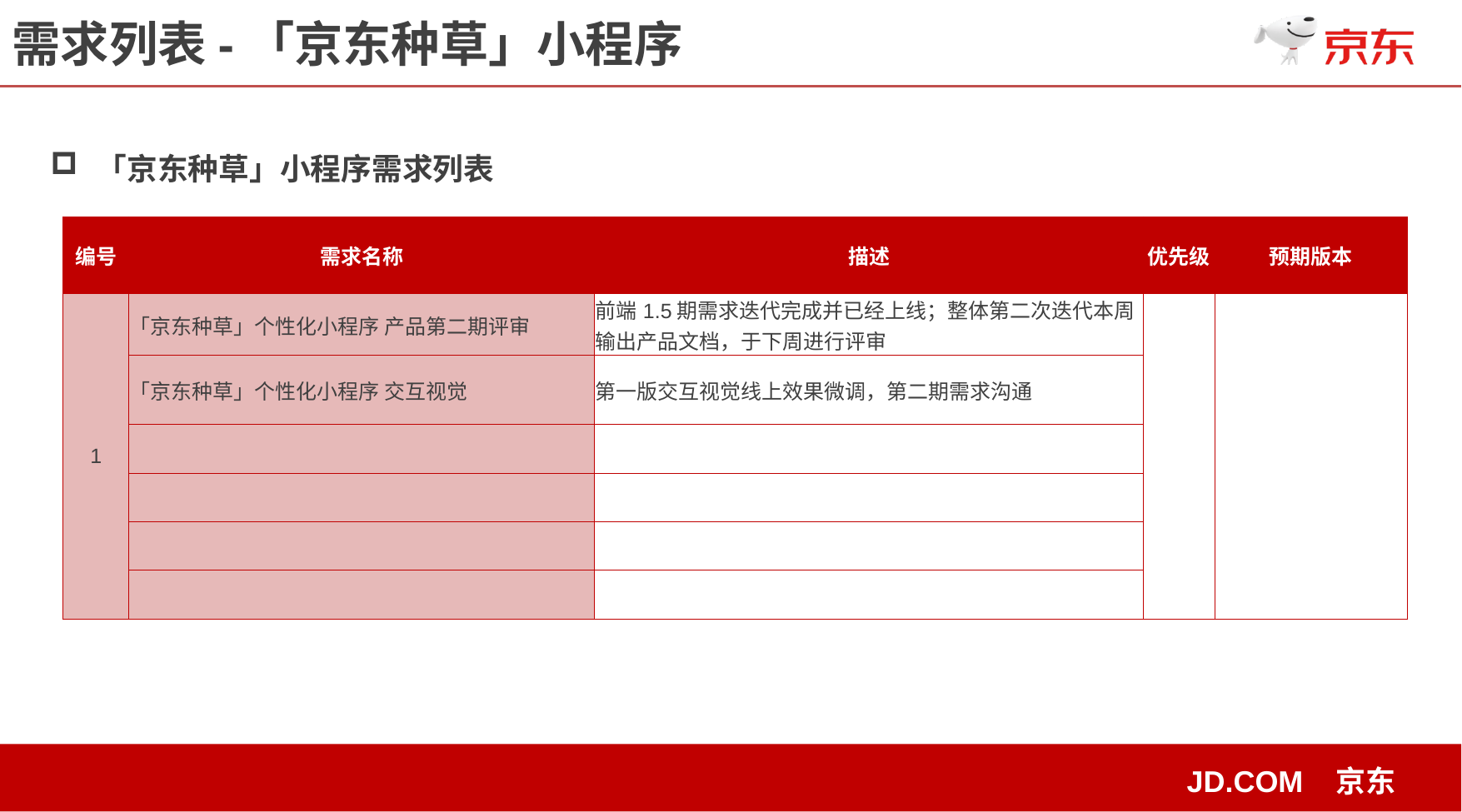

需求列表-「京东种草」小程序
「京东种草」小程序需求列表
| 编号 | 需求名称 | 描述 | 优先级 | 预期版本 |
| --- | --- | --- | --- | --- |
| 1 | 「京东种草」个性化小程序 产品第二期评审 | 前端1.5期需求迭代完成并已经上线；整体第二次迭代本周输出产品文档，于下周进行评审 |  |  |
|  | 「京东种草」个性化小程序 交互视觉 | 第一版交互视觉线上效果微调，第二期需求沟通 |  |  |
|  |  |  |  |  |
|  |  |  |  |  |
|  |  |  |  |  |
|  |  |  |  |  |